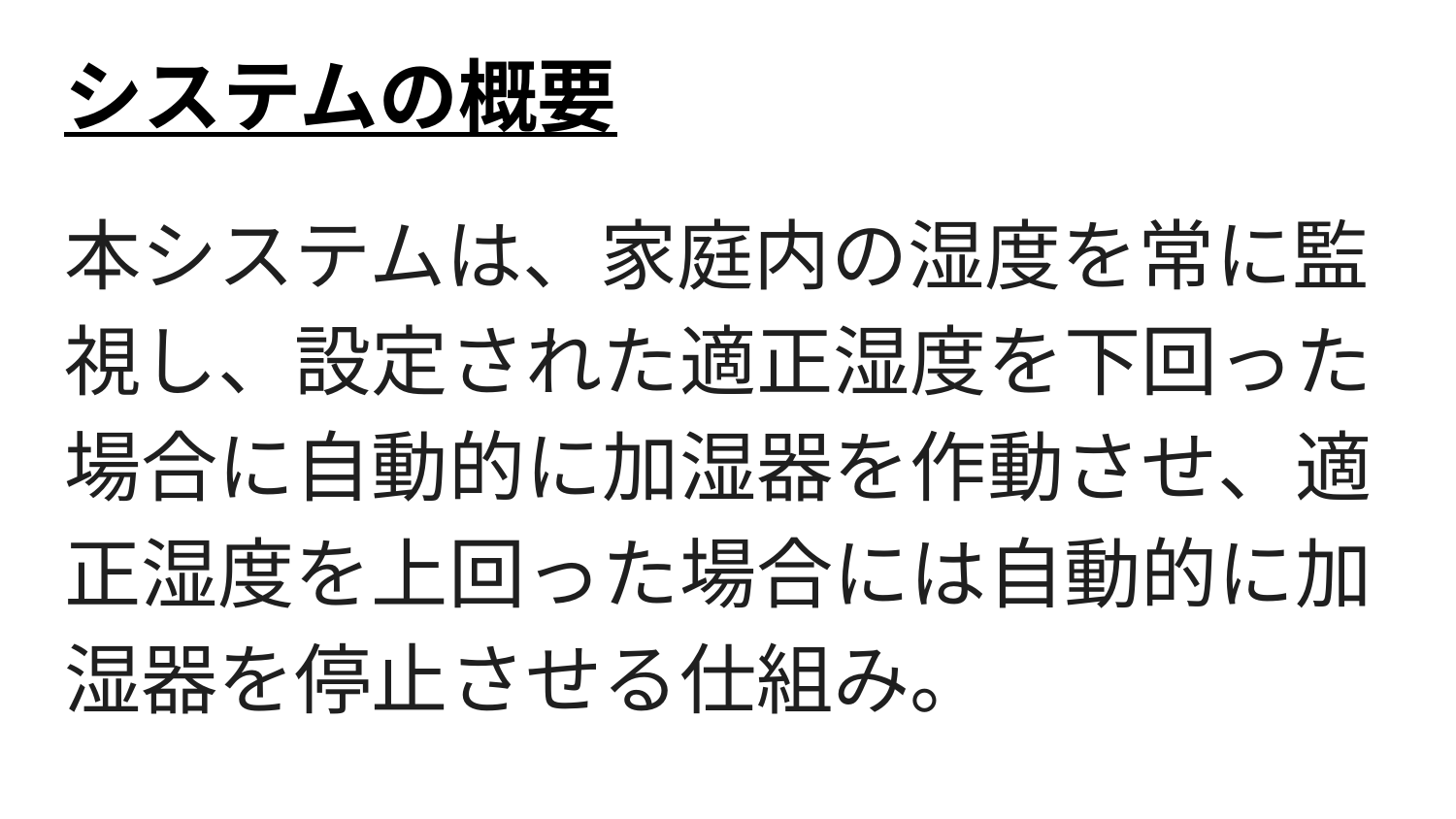

# システムの概要
本システムは、家庭内の湿度を常に監視し、設定された適正湿度を下回った場合に自動的に加湿器を作動させ、適正湿度を上回った場合には自動的に加湿器を停止させる仕組み。